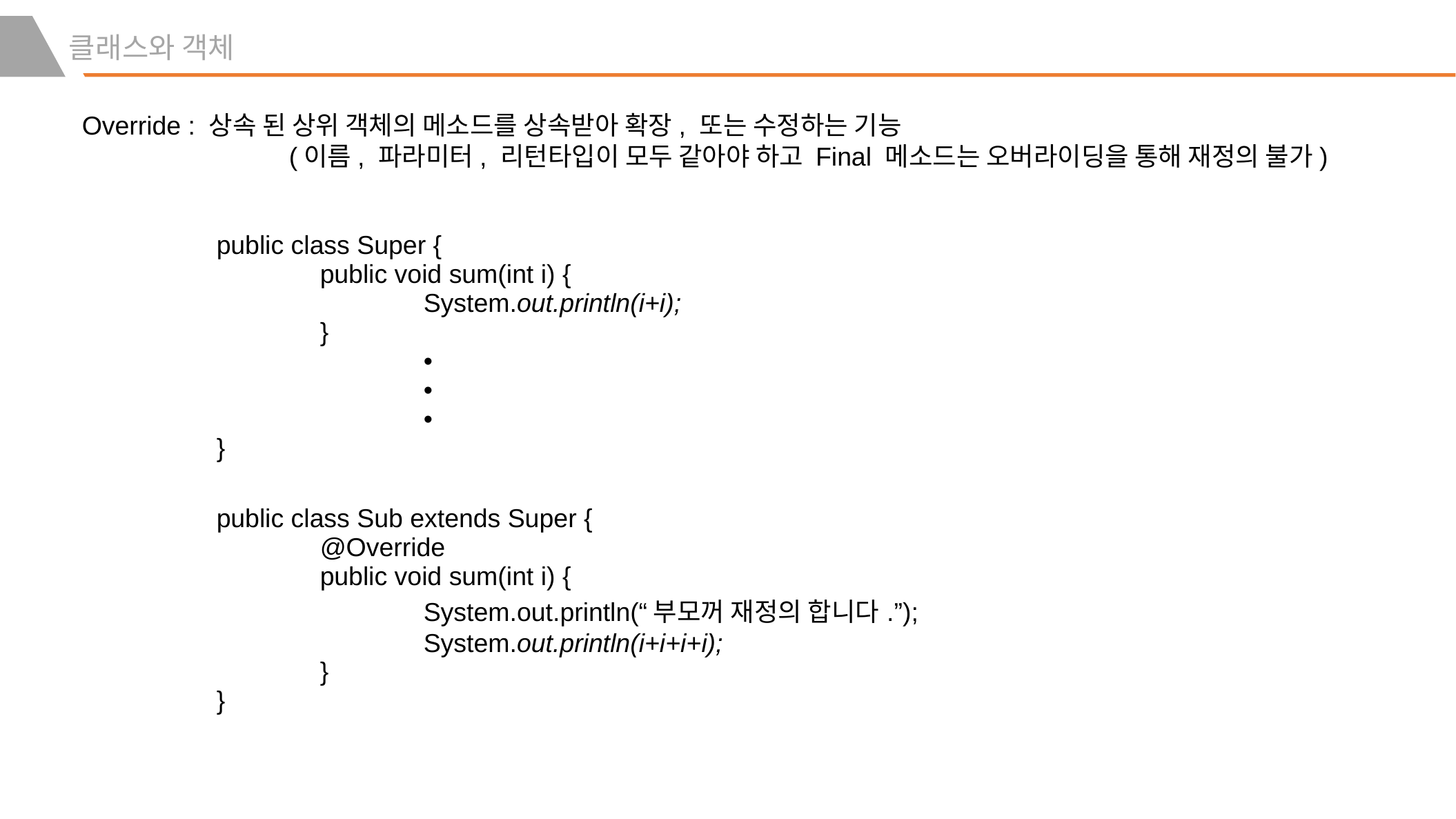

클래스와 객체

Override : 상속 된 상위 객체의 메소드를 상속받아 확장, 또는 수정하는 기능
		(이름, 파라미터, 리턴타입이 모두 같아야 하고 Final 메소드는 오버라이딩을 통해 재정의 불가)

| public class Super { public void sum(int i) { System.out.println(i+i); } • • • } |
| --- |

| public class Sub extends Super { @Override public void sum(int i) { System.out.println(“부모꺼 재정의 합니다.”); System.out.println(i+i+i+i); } } |
| --- |